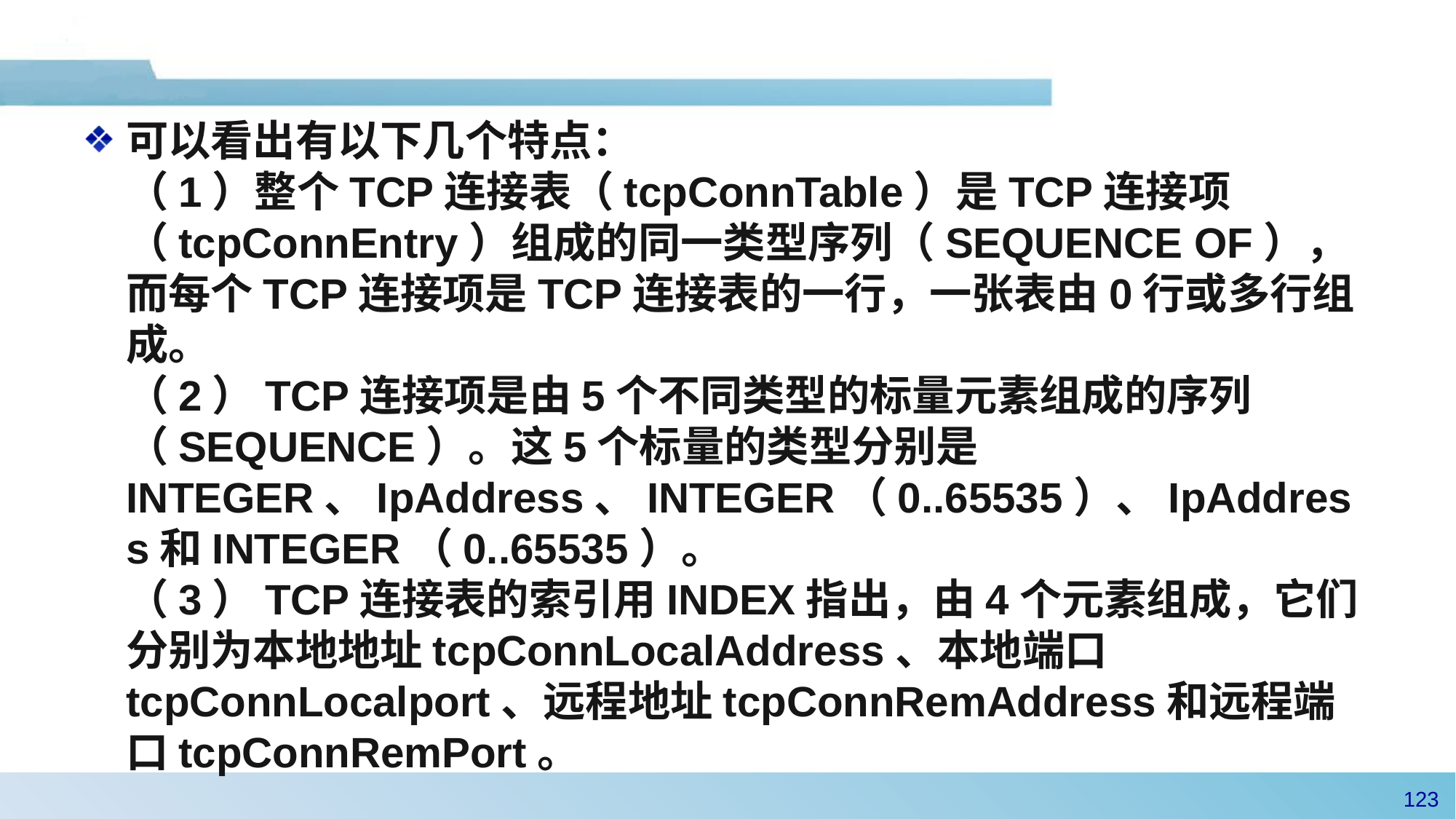

可以看出有以下几个特点：
（1）整个TCP连接表（tcpConnTable）是TCP连接项（tcpConnEntry）组成的同一类型序列（SEQUENCE OF），而每个TCP连接项是TCP连接表的一行，一张表由0行或多行组成。
（2）TCP连接项是由5个不同类型的标量元素组成的序列（SEQUENCE）。这5个标量的类型分别是INTEGER、IpAddress、INTEGER（0..65535）、IpAddress和INTEGER（0..65535）。
（3）TCP连接表的索引用INDEX指出，由4个元素组成，它们分别为本地地址tcpConnLocalAddress、本地端口tcpConnLocalport、远程地址tcpConnRemAddress和远程端口tcpConnRemPort。
123